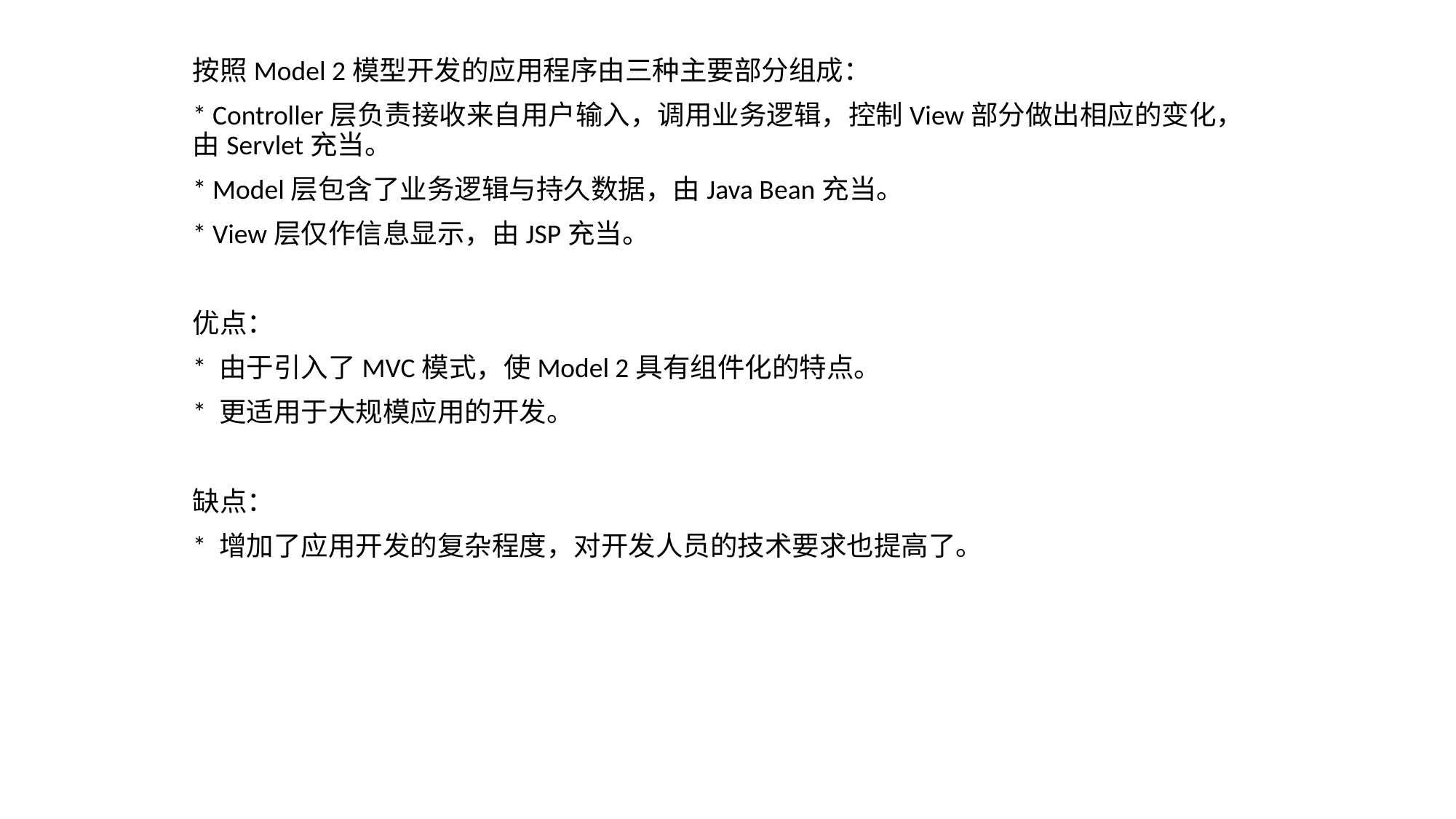

按照Model 2模型开发的应用程序由三种主要部分组成：
* Controller层负责接收来自用户输入，调用业务逻辑，控制View部分做出相应的变化，由Servlet充当。
* Model层包含了业务逻辑与持久数据，由Java Bean充当。
* View层仅作信息显示，由JSP充当。

优点：
* 由于引入了MVC模式，使Model 2具有组件化的特点。
* 更适用于大规模应用的开发。

缺点：
* 增加了应用开发的复杂程度，对开发人员的技术要求也提高了。